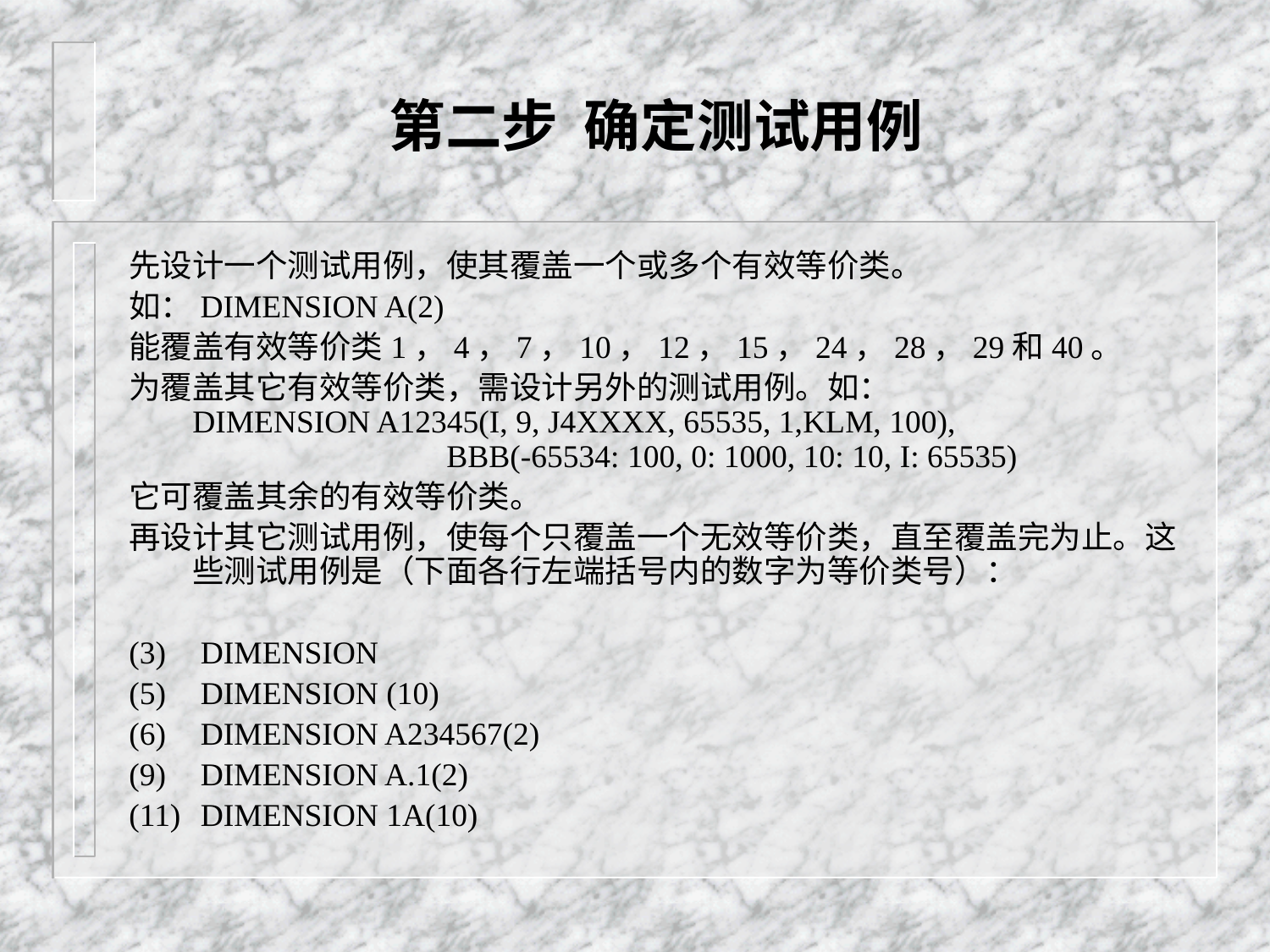

# 第二步  确定测试用例
先设计一个测试用例，使其覆盖一个或多个有效等价类。
如：DIMENSION A(2)
能覆盖有效等价类1，4，7，10，12，15，24，28，29和40。
为覆盖其它有效等价类，需设计另外的测试用例。如：
DIMENSION A12345(I, 9, J4XXXX, 65535, 1,KLM, 100),
		BBB(-65534: 100, 0: 1000, 10: 10, I: 65535)
它可覆盖其余的有效等价类。
再设计其它测试用例，使每个只覆盖一个无效等价类，直至覆盖完为止。这些测试用例是（下面各行左端括号内的数字为等价类号）：

(3)	 DIMENSION
(5)	 DIMENSION (10)
(6)	 DIMENSION A234567(2)
(9)	 DIMENSION A.1(2)
(11)	 DIMENSION 1A(10)